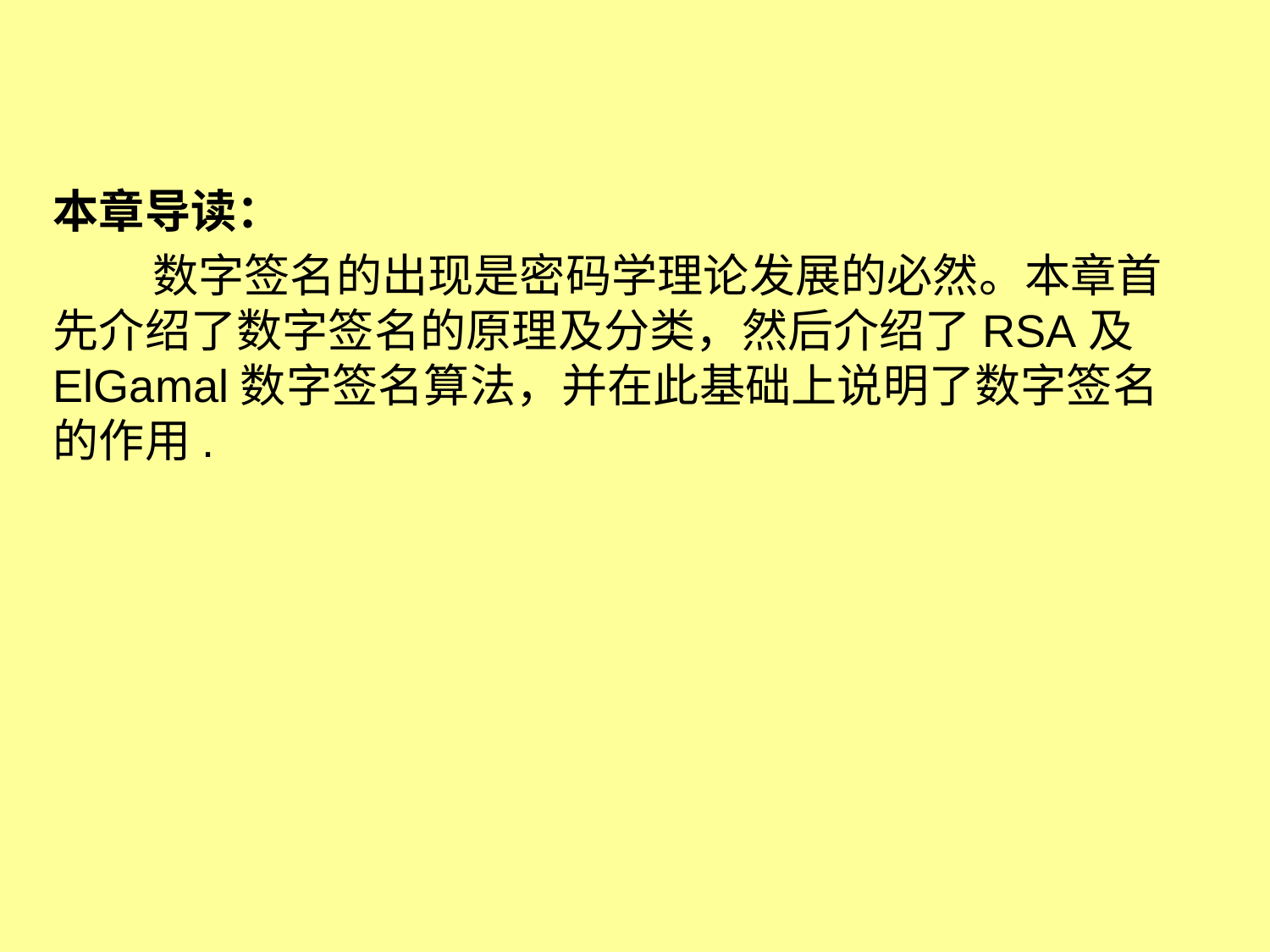

#
本章导读：
数字签名的出现是密码学理论发展的必然。本章首先介绍了数字签名的原理及分类，然后介绍了RSA及ElGamal数字签名算法，并在此基础上说明了数字签名的作用.